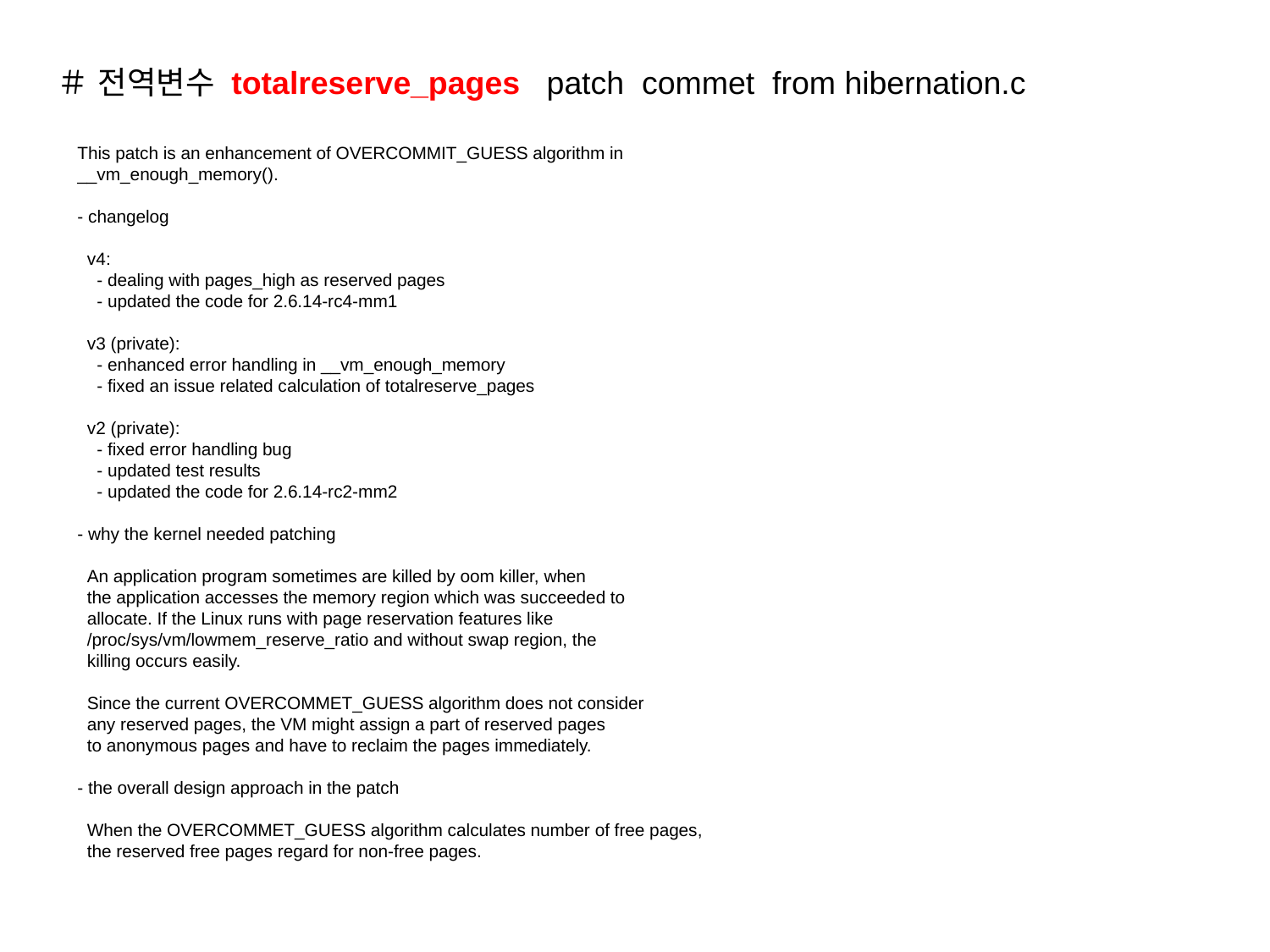

＃ 전역변수 totalreserve_pages   patch  commet  from hibernation.c
This patch is an enhancement of OVERCOMMIT_GUESS algorithm in
__vm_enough_memory().

- changelog

  v4:
    - dealing with pages_high as reserved pages
    - updated the code for 2.6.14-rc4-mm1

  v3 (private):
    - enhanced error handling in __vm_enough_memory
    - fixed an issue related calculation of totalreserve_pages

  v2 (private):
    - fixed error handling bug
    - updated test results
    - updated the code for 2.6.14-rc2-mm2

- why the kernel needed patching

  An application program sometimes are killed by oom killer, when
  the application accesses the memory region which was succeeded to
  allocate. If the Linux runs with page reservation features like
  /proc/sys/vm/lowmem_reserve_ratio and without swap region, the
  killing occurs easily.

  Since the current OVERCOMMET_GUESS algorithm does not consider
  any reserved pages, the VM might assign a part of reserved pages
  to anonymous pages and have to reclaim the pages immediately.

- the overall design approach in the patch

  When the OVERCOMMET_GUESS algorithm calculates number of free pages,
  the reserved free pages regard for non-free pages.